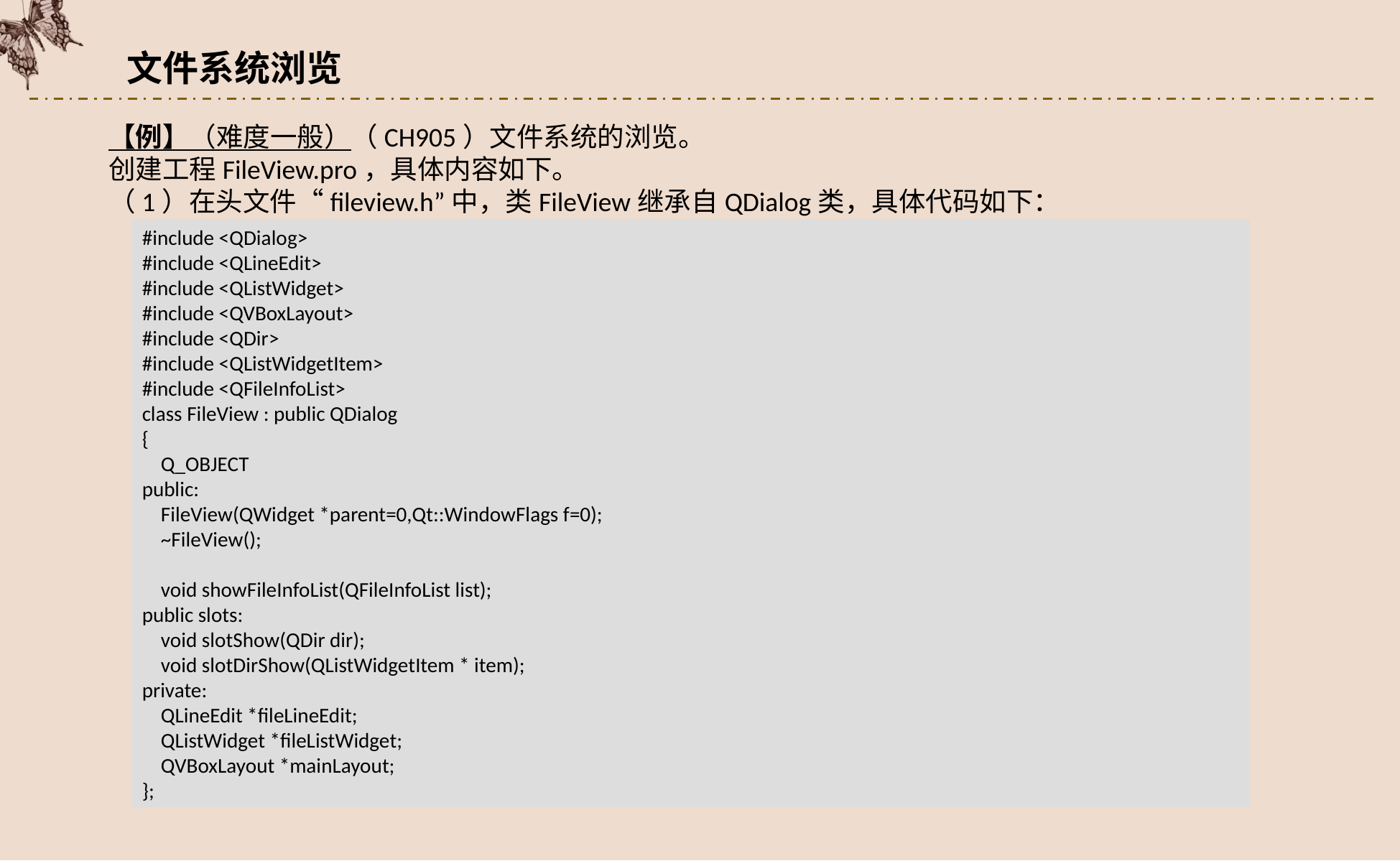

文件系统浏览
【例】（难度一般）（CH905）文件系统的浏览。
创建工程FileView.pro，具体内容如下。
（1）在头文件“fileview.h”中，类FileView继承自QDialog类，具体代码如下：
#include <QDialog>
#include <QLineEdit>
#include <QListWidget>
#include <QVBoxLayout>
#include <QDir>
#include <QListWidgetItem>
#include <QFileInfoList>
class FileView : public QDialog
{
    Q_OBJECT
public:
    FileView(QWidget *parent=0,Qt::WindowFlags f=0);
    ~FileView();

    void showFileInfoList(QFileInfoList list);
public slots:
    void slotShow(QDir dir);
    void slotDirShow(QListWidgetItem * item);
private:
    QLineEdit *fileLineEdit;
    QListWidget *fileListWidget;
    QVBoxLayout *mainLayout;
};